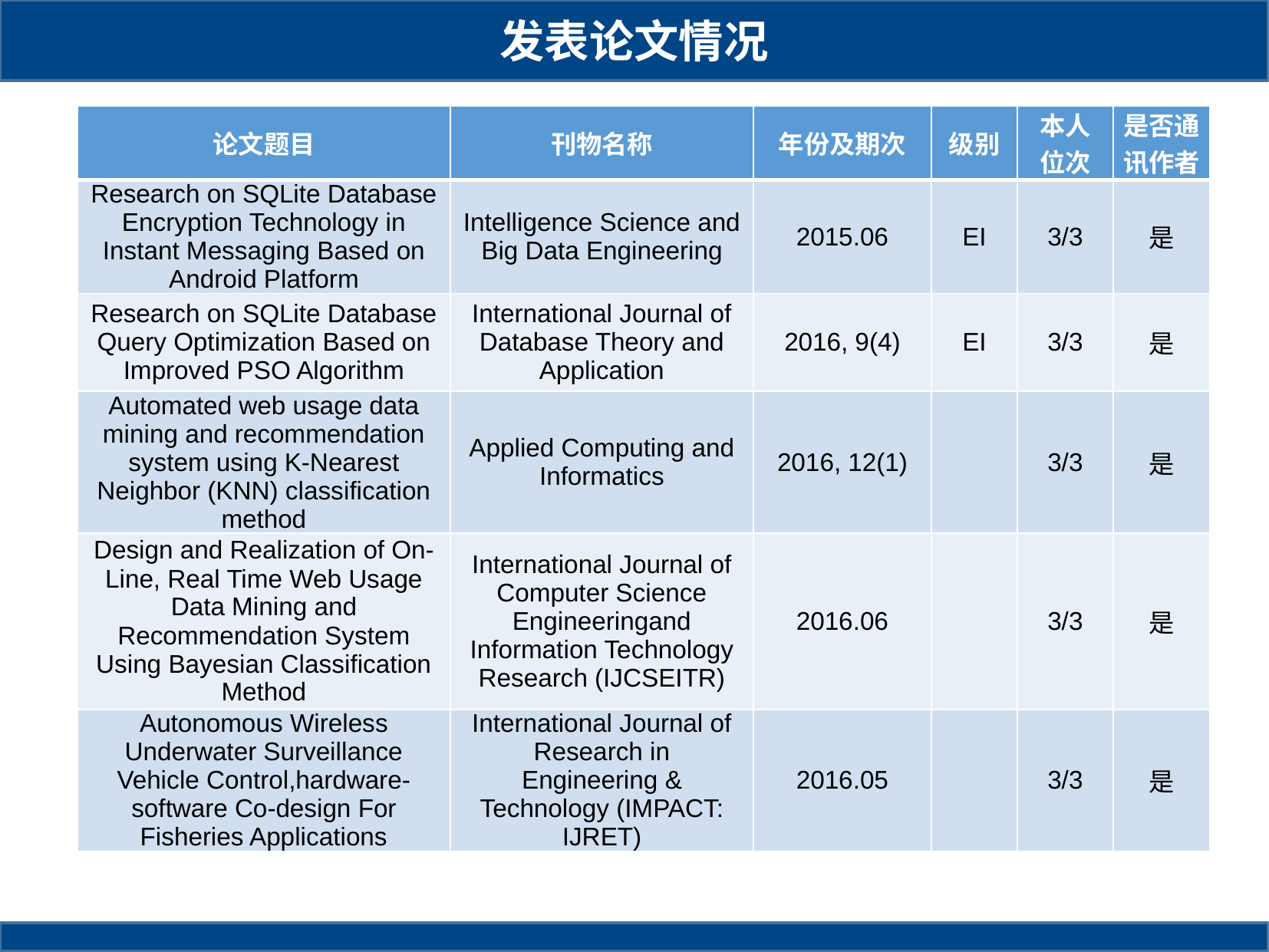

# 发表论文情况
| 论文题目 | 刊物名称 | 年份及期次 | 级别 | 本人 位次 | 是否通讯作者 |
| --- | --- | --- | --- | --- | --- |
| Research on SQLite Database Encryption Technology in Instant Messaging Based on Android Platform | Intelligence Science and Big Data Engineering | 2015.06 | EI | 3/3 | 是 |
| Research on SQLite Database Query Optimization Based on Improved PSO Algorithm | International Journal of Database Theory and Application | 2016, 9(4) | EI | 3/3 | 是 |
| Automated web usage data mining and recommendation system using K-Nearest Neighbor (KNN) classification method | Applied Computing and Informatics | 2016, 12(1) |  | 3/3 | 是 |
| Design and Realization of On-Line, Real Time Web Usage Data Mining and Recommendation System Using Bayesian Classification Method | International Journal of Computer Science Engineeringand Information Technology Research (IJCSEITR) | 2016.06 |  | 3/3 | 是 |
| Autonomous Wireless Underwater Surveillance Vehicle Control,hardware-software Co-design For Fisheries Applications | International Journal of Research in Engineering & Technology (IMPACT: IJRET) | 2016.05 |  | 3/3 | 是 |